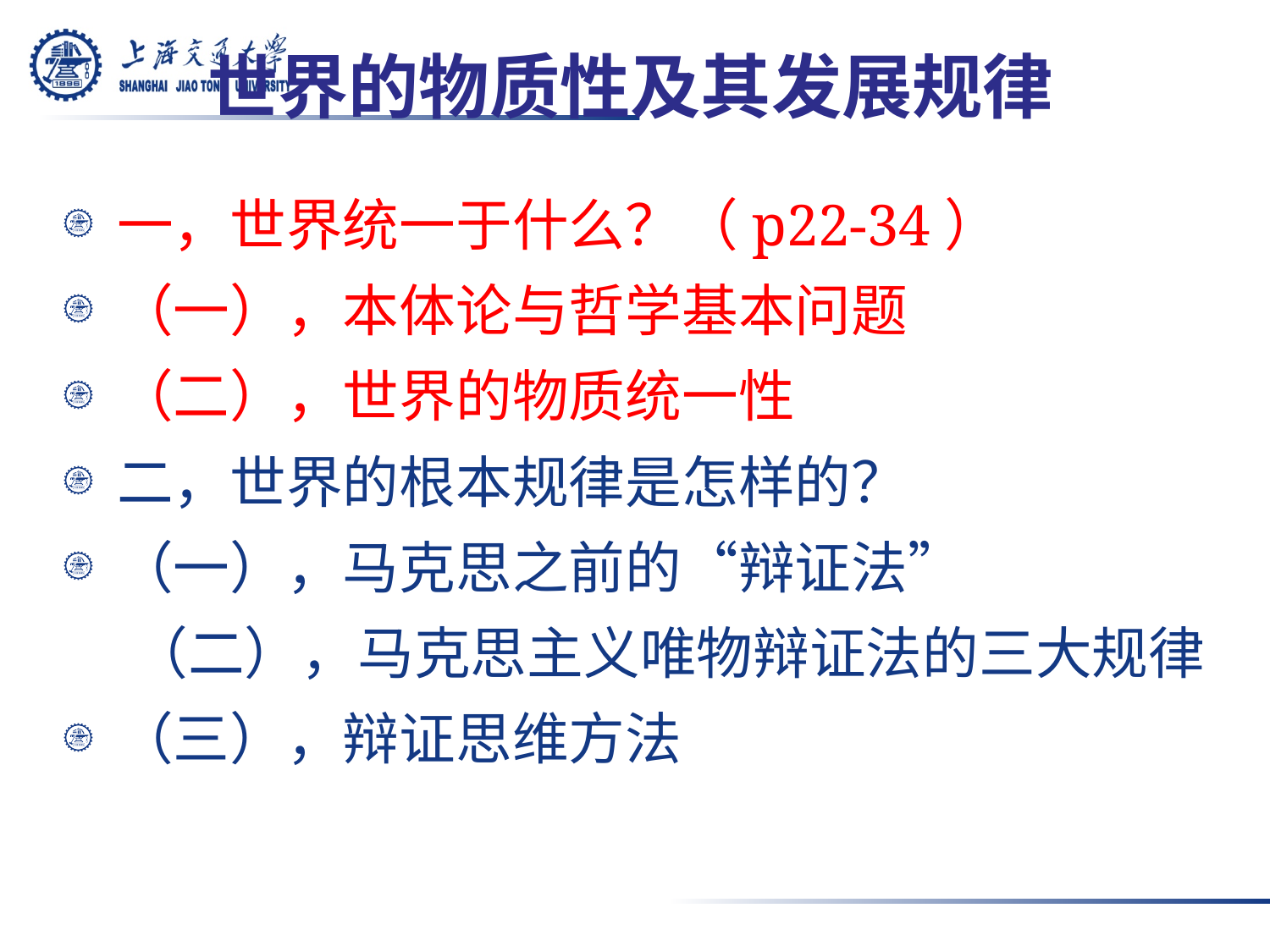

# 世界的物质性及其发展规律
一，世界统一于什么？（p22-34）
（一），本体论与哲学基本问题
（二），世界的物质统一性
二，世界的根本规律是怎样的？
（一），马克思之前的“辩证法”
     （二），马克思主义唯物辩证法的三大规律
（三），辩证思维方法